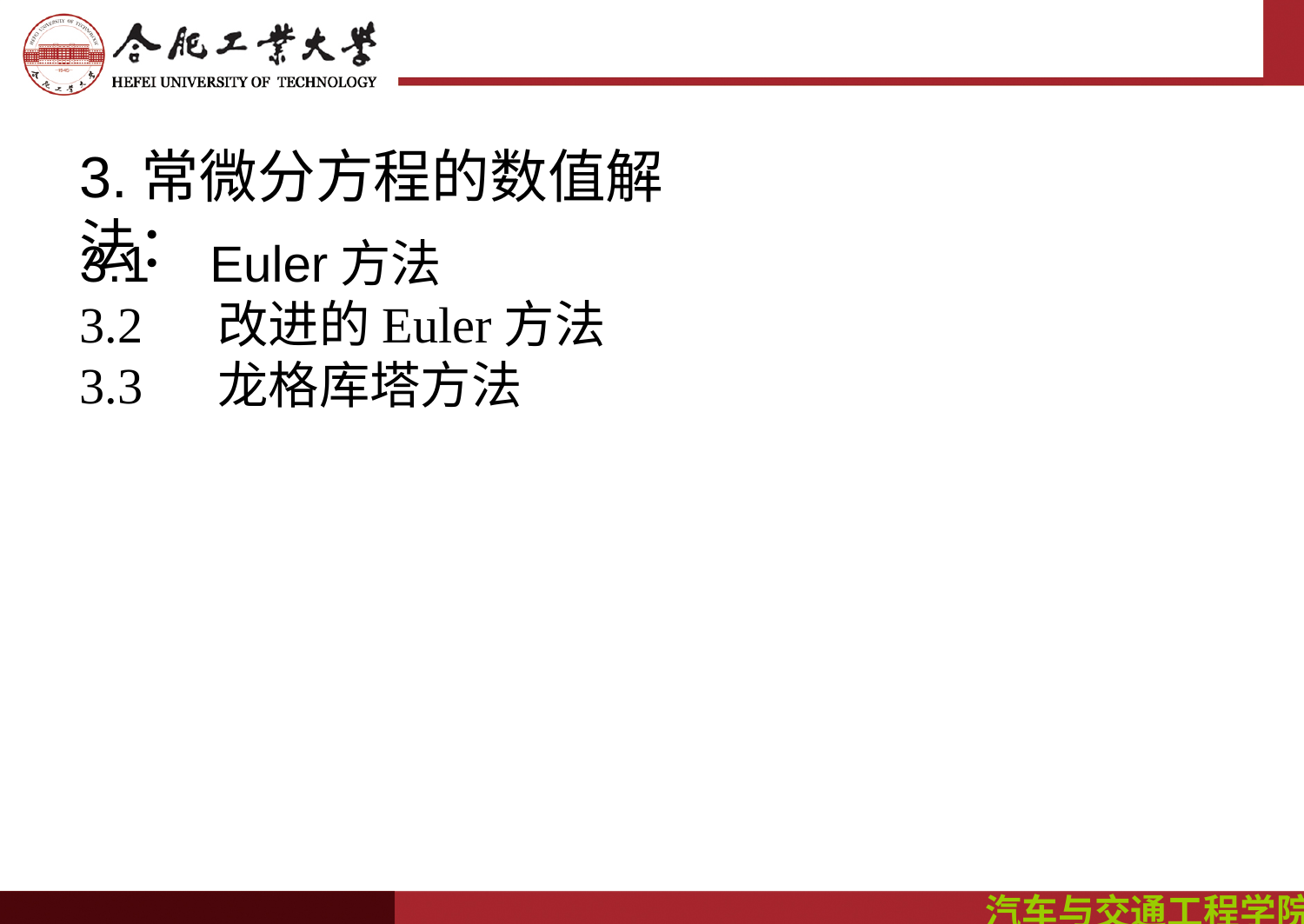

3.常微分方程的数值解法：
3.1	Euler方法
3.2     改进的Euler方法
3.3     龙格库塔方法